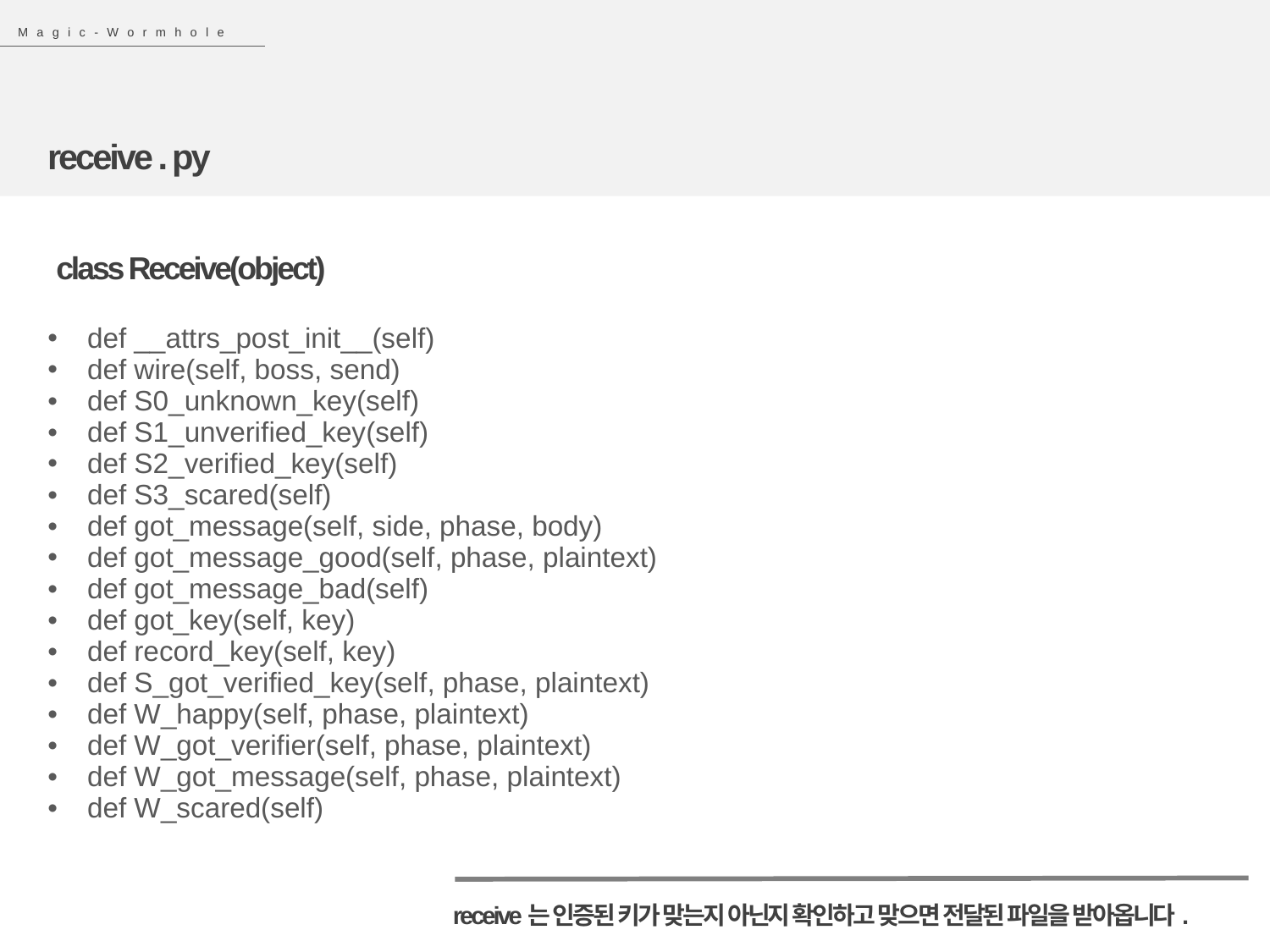

Magic-Wormhole
receive . py
 class Receive(object)
| def \_\_attrs\_post\_init\_\_(self) def wire(self, boss, send) def S0\_unknown\_key(self) def S1\_unverified\_key(self) def S2\_verified\_key(self) def S3\_scared(self) def got\_message(self, side, phase, body) def got\_message\_good(self, phase, plaintext) def got\_message\_bad(self) def got\_key(self, key) def record\_key(self, key) def S\_got\_verified\_key(self, phase, plaintext) def W\_happy(self, phase, plaintext) def W\_got\_verifier(self, phase, plaintext) def W\_got\_message(self, phase, plaintext) def W\_scared(self) |
| --- |
receive는 인증된 키가 맞는지 아닌지 확인하고 맞으면 전달된 파일을 받아옵니다.